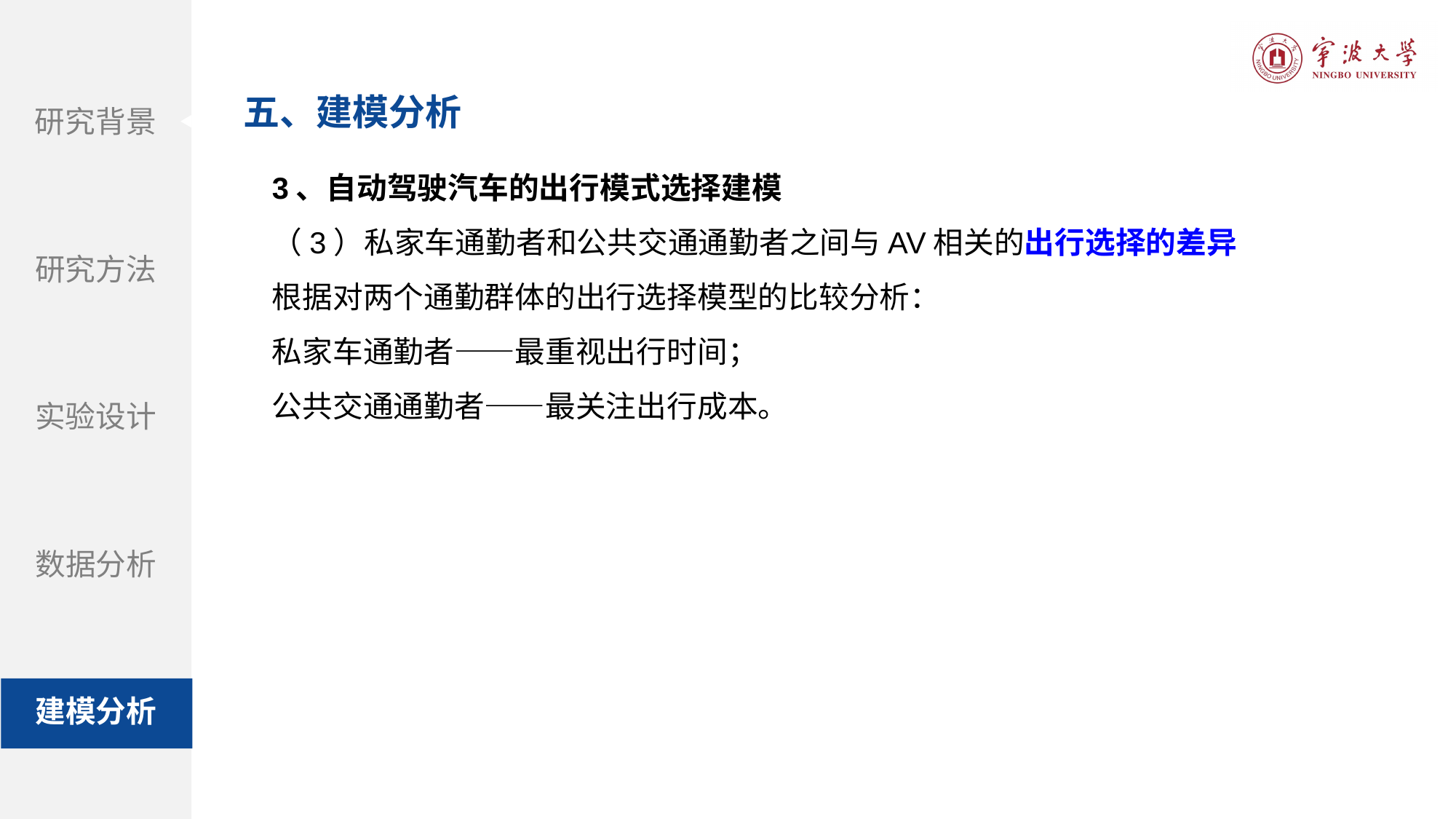

五、建模分析
研究背景

研究方法
实验设计
数据分析
建模分析
3、自动驾驶汽车的出行模式选择建模
（3）私家车通勤者和公共交通通勤者之间与AV相关的出行选择的差异
根据对两个通勤群体的出行选择模型的比较分析：
私家车通勤者——最重视出行时间；
公共交通通勤者——最关注出行成本。
题目：自动驾驶汽车和街道设计：使用虚拟现实实验探索中央分隔带在提高行人过街安全性方面的作用
期刊：Accident Analysis and Prevention